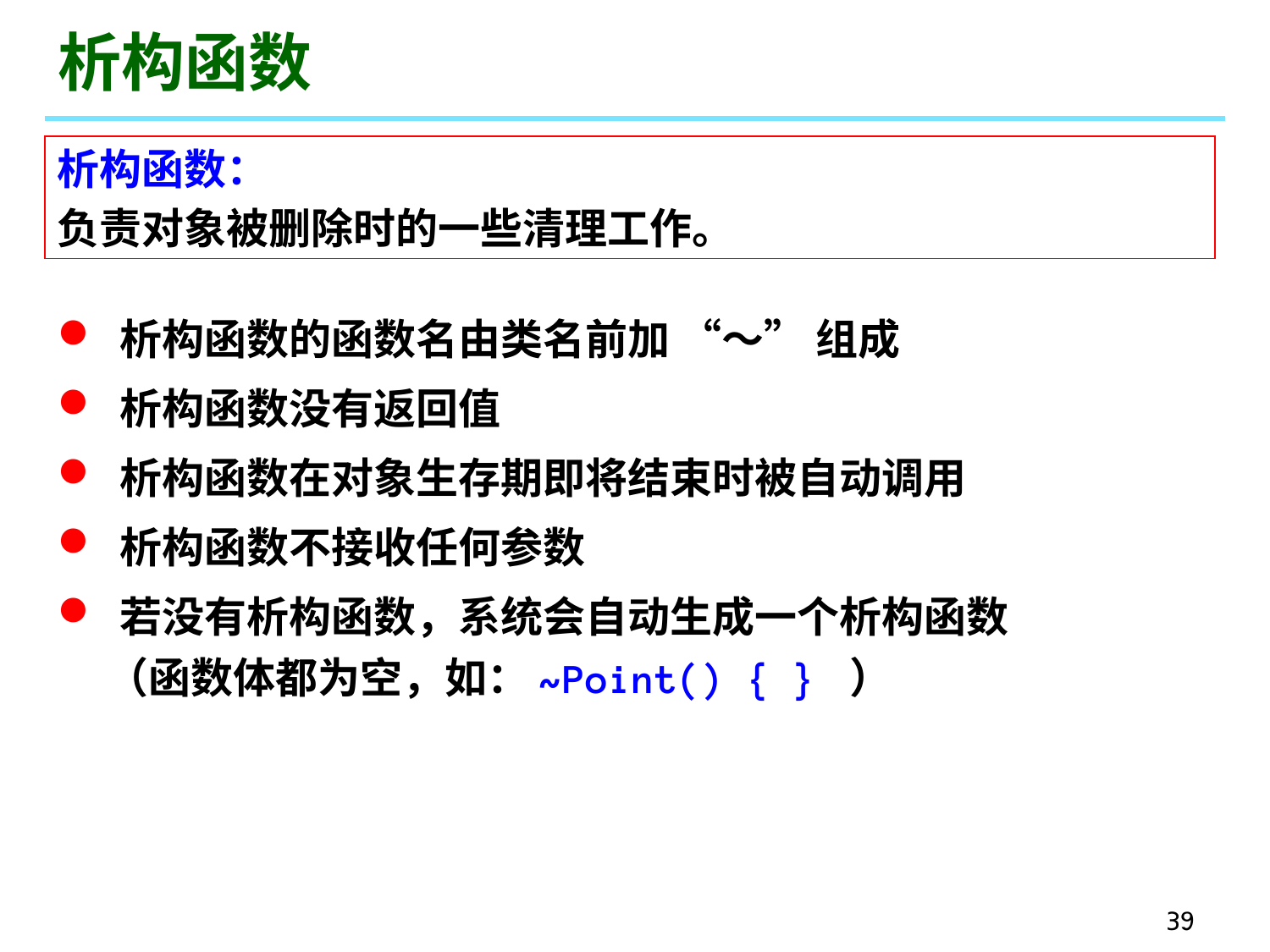

# 析构函数
析构函数：
负责对象被删除时的一些清理工作。
 析构函数的函数名由类名前加 “～” 组成
 析构函数没有返回值
 析构函数在对象生存期即将结束时被自动调用
 析构函数不接收任何参数
 若没有析构函数，系统会自动生成一个析构函数
  （函数体都为空，如：~Point() { } ）
39